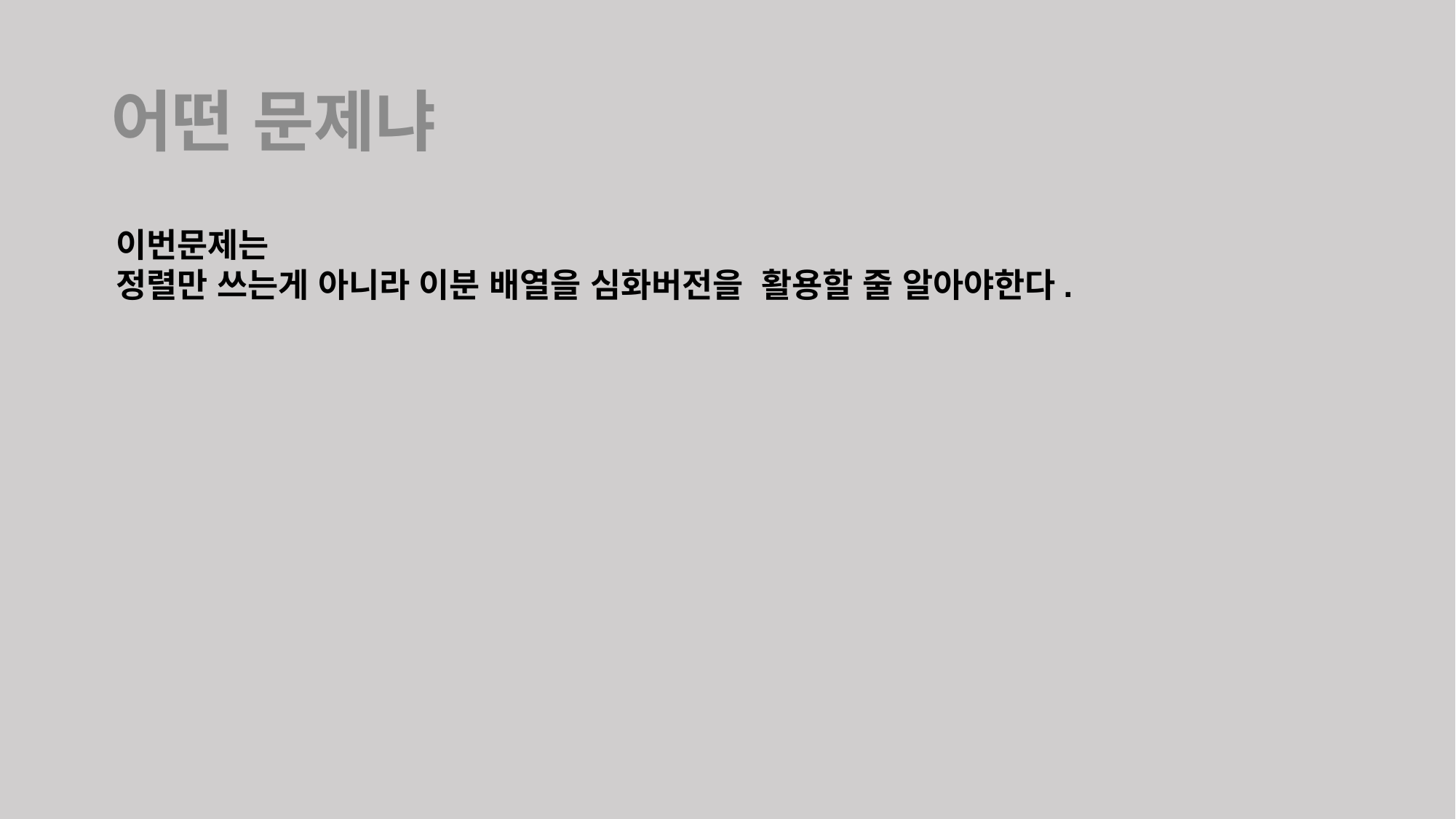

어떤 문제냐
이번문제는
정렬만 쓰는게 아니라 이분 배열을 심화버전을  활용할 줄 알아야한다.